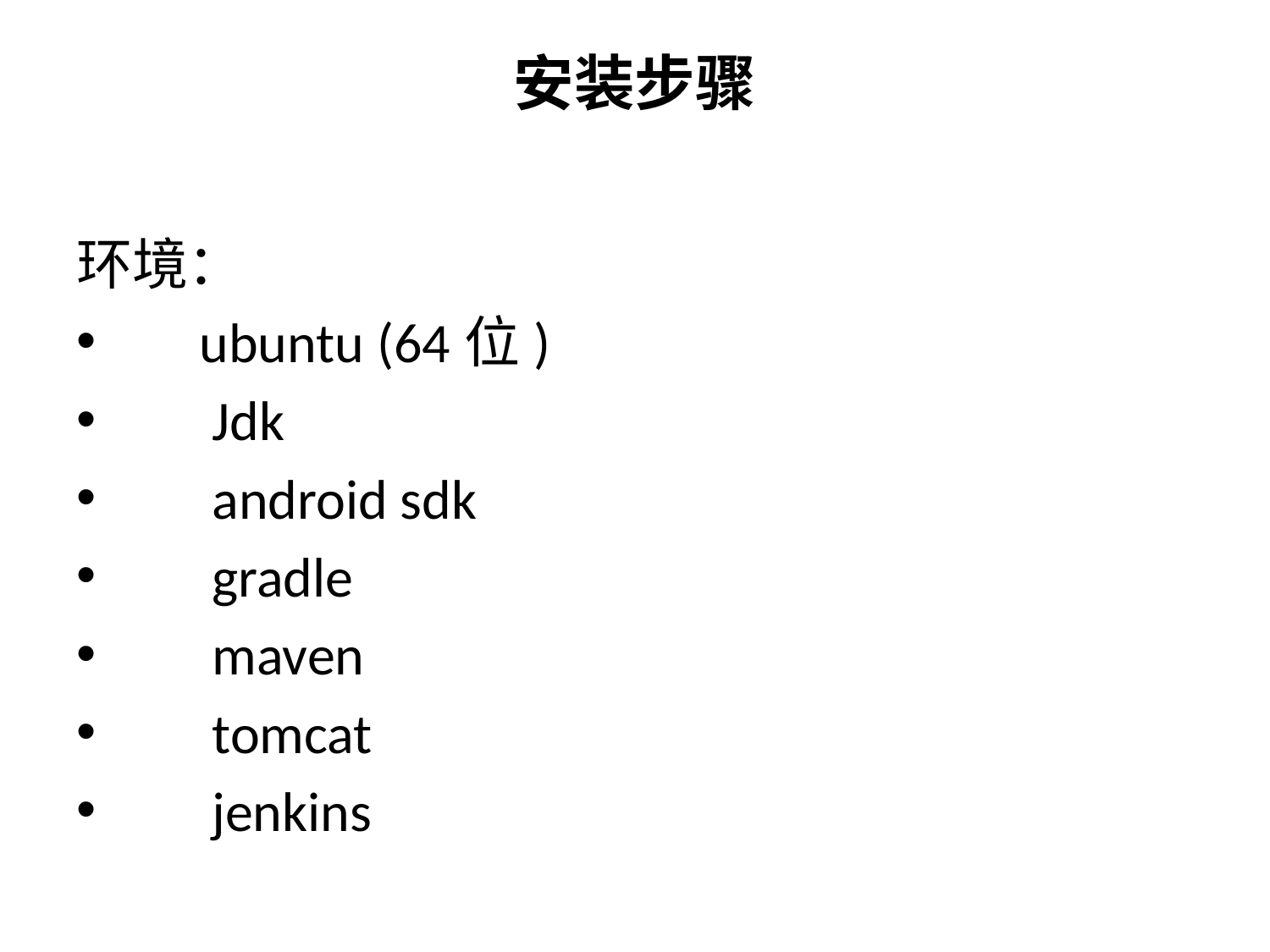

# 安装步骤
环境：
      ubuntu (64位)
       Jdk
       android sdk
       gradle
       maven
       tomcat
       jenkins